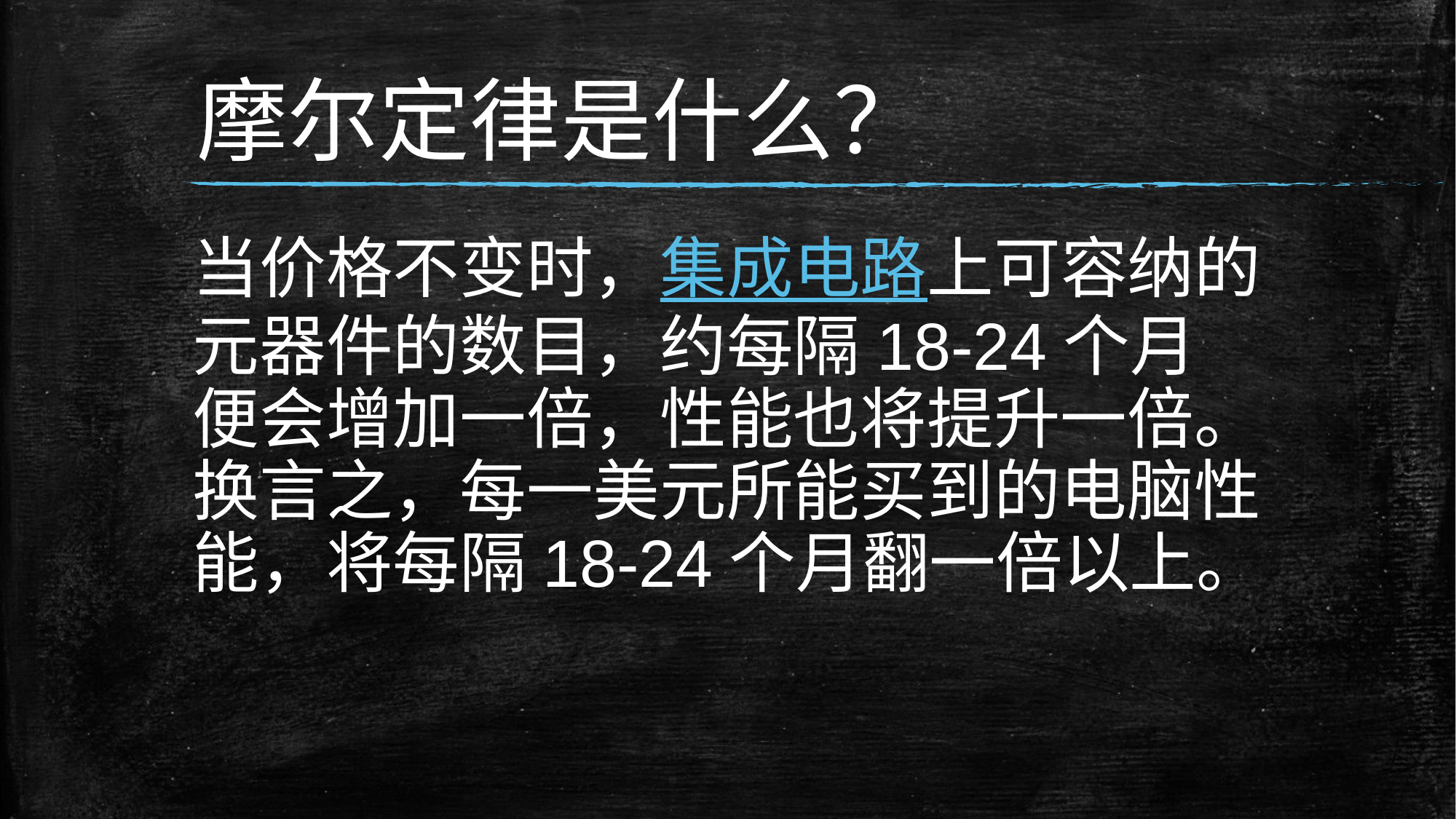

# 摩尔定律是什么？
当价格不变时，集成电路上可容纳的元器件的数目，约每隔18-24个月便会增加一倍，性能也将提升一倍。换言之，每一美元所能买到的电脑性能，将每隔18-24个月翻一倍以上。